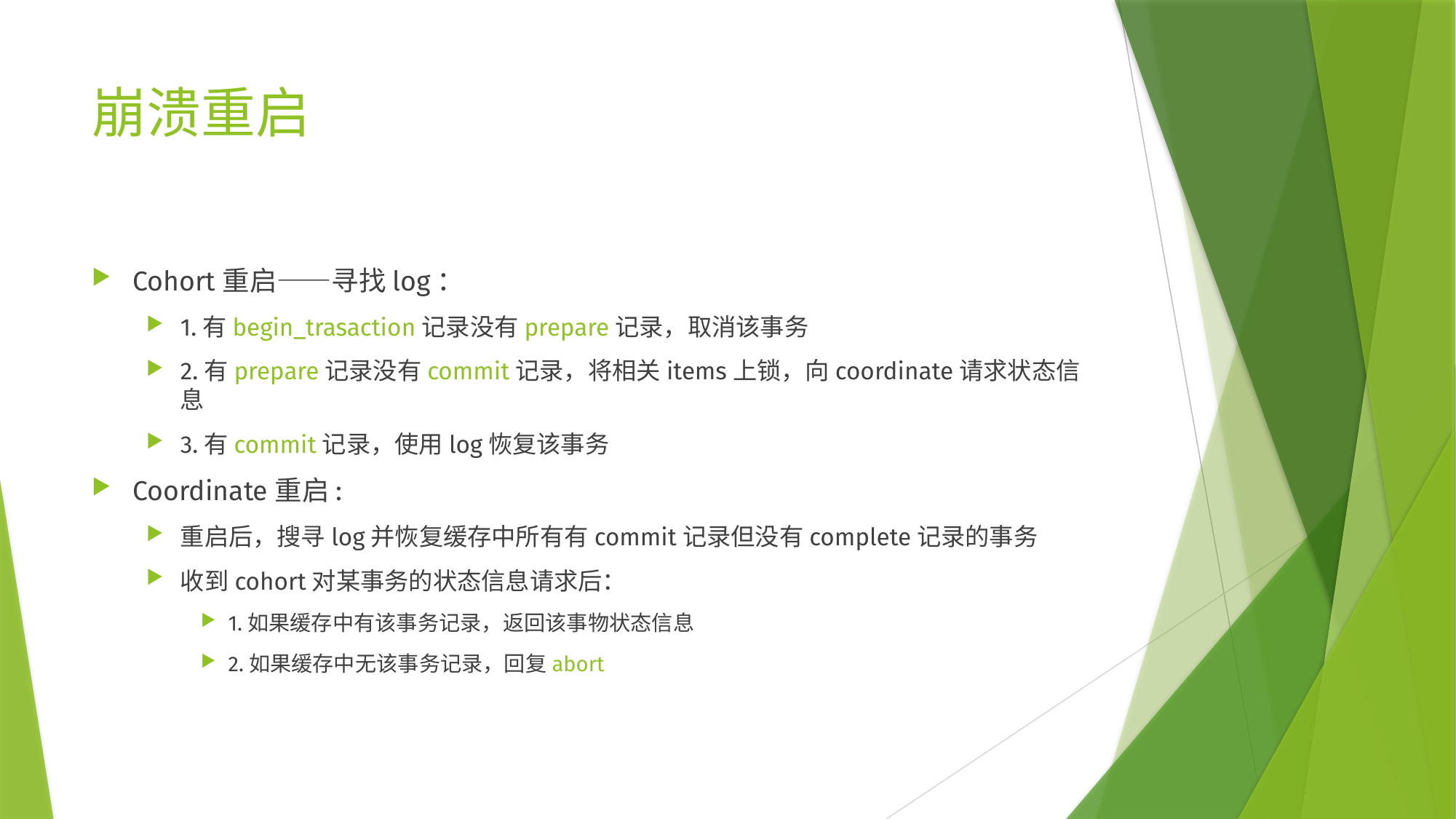

# 崩溃重启
Cohort重启——寻找log：
1.有begin_trasaction记录没有prepare记录，取消该事务
2.有prepare记录没有commit记录，将相关items上锁，向coordinate请求状态信息
3.有commit记录，使用log恢复该事务
Coordinate重启:
重启后，搜寻log并恢复缓存中所有有commit记录但没有complete记录的事务
收到cohort对某事务的状态信息请求后：
1.如果缓存中有该事务记录，返回该事物状态信息
2.如果缓存中无该事务记录，回复abort